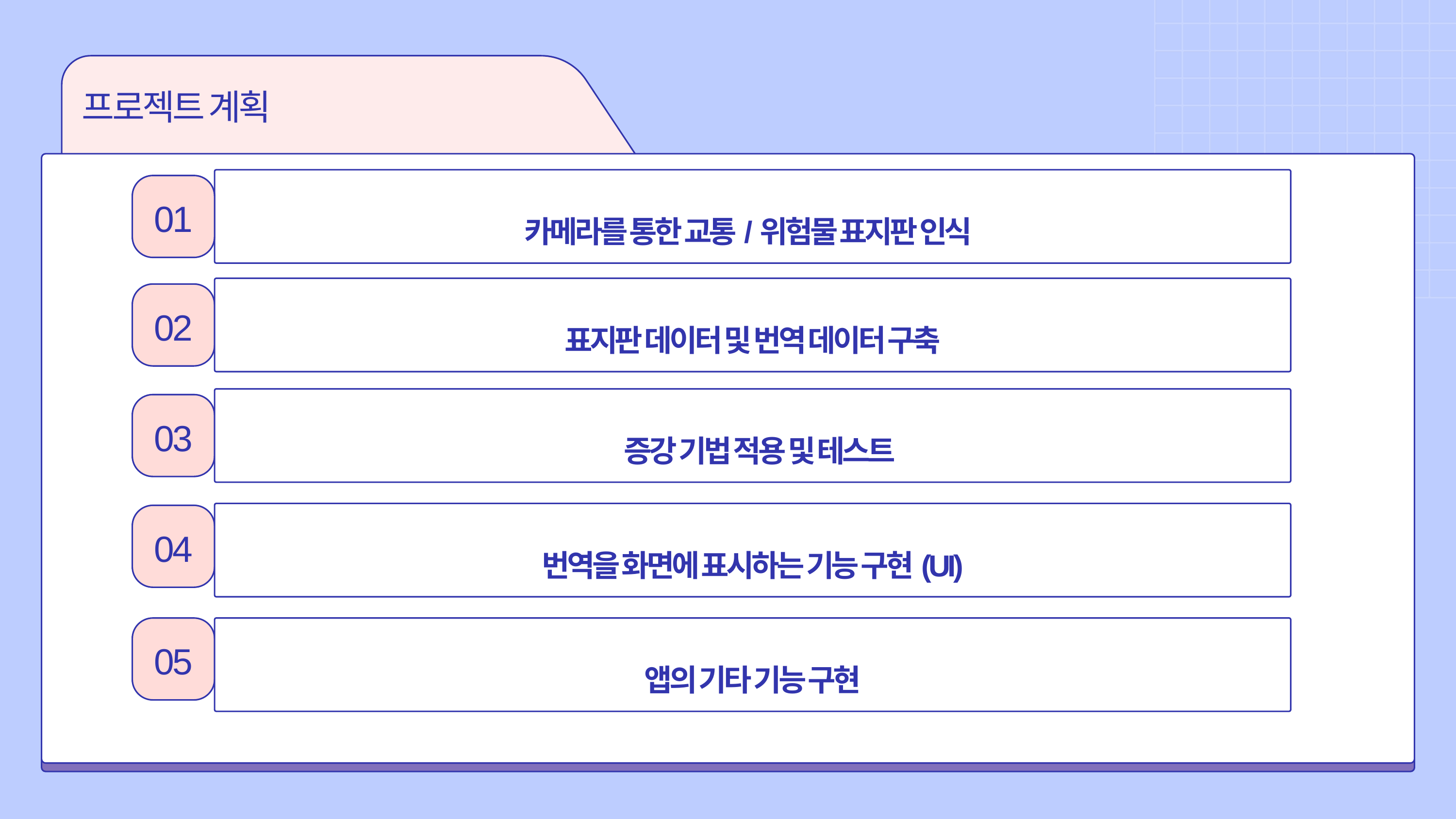

프로젝트 계획

카메라를 통한 교통/위험물 표지판 인식

01

표지판 데이터 및 번역 데이터 구축

02

 증강 기법 적용 및 테스트

03

번역을 화면에 표시하는 기능 구현(UI)

04

05

앱의 기타 기능 구현